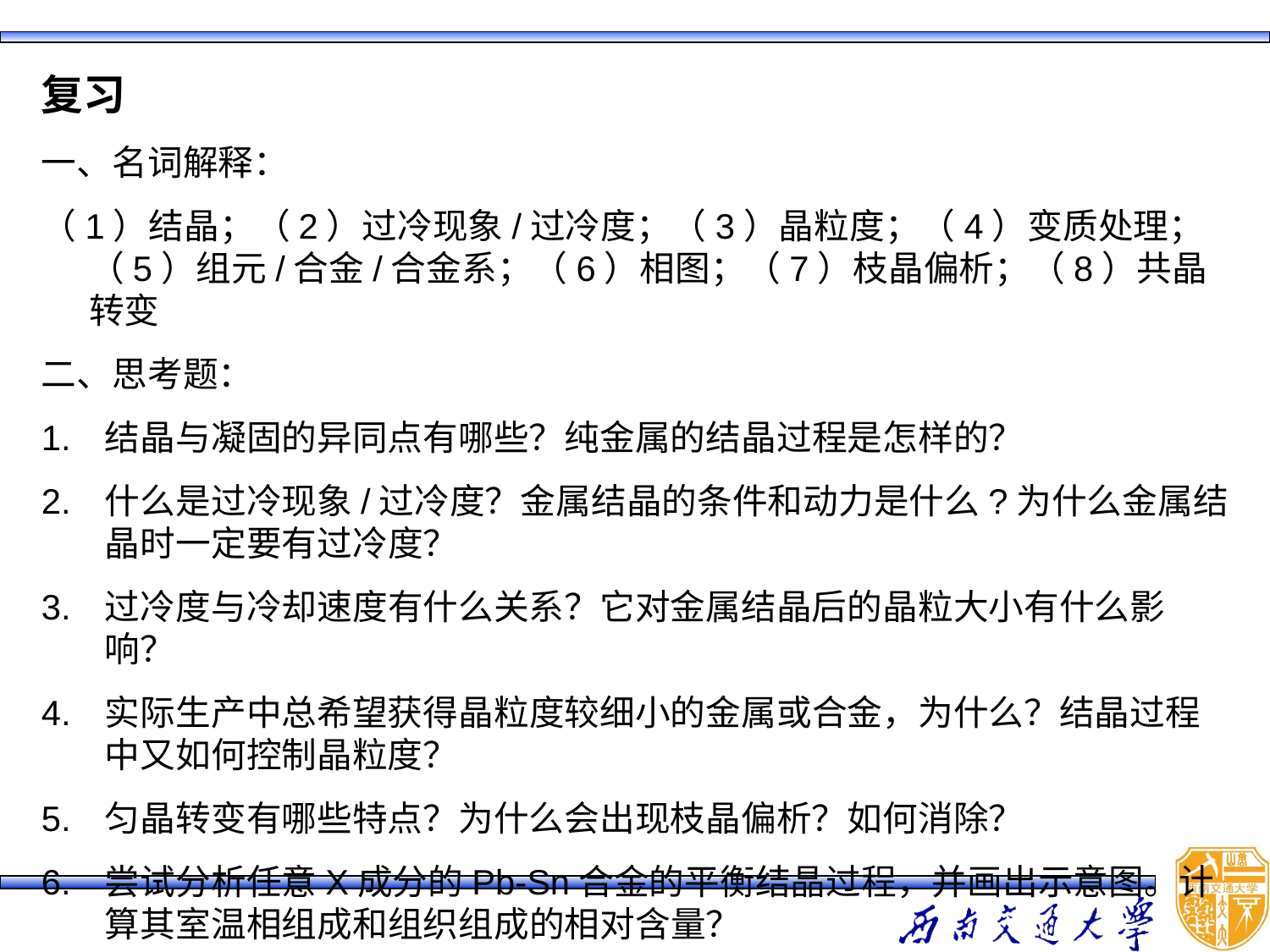

复习
一、名词解释：
（1）结晶；（2）过冷现象/过冷度；（3）晶粒度；（4）变质处理；（5）组元/合金/合金系；（6）相图；（7）枝晶偏析；（8）共晶转变
二、思考题：
结晶与凝固的异同点有哪些？纯金属的结晶过程是怎样的？
什么是过冷现象/过冷度？金属结晶的条件和动力是什么?为什么金属结晶时一定要有过冷度？
过冷度与冷却速度有什么关系？它对金属结晶后的晶粒大小有什么影响？
实际生产中总希望获得晶粒度较细小的金属或合金，为什么？结晶过程中又如何控制晶粒度？
匀晶转变有哪些特点？为什么会出现枝晶偏析？如何消除？
尝试分析任意X成分的Pb-Sn合金的平衡结晶过程，并画出示意图。计算其室温相组成和组织组成的相对含量？